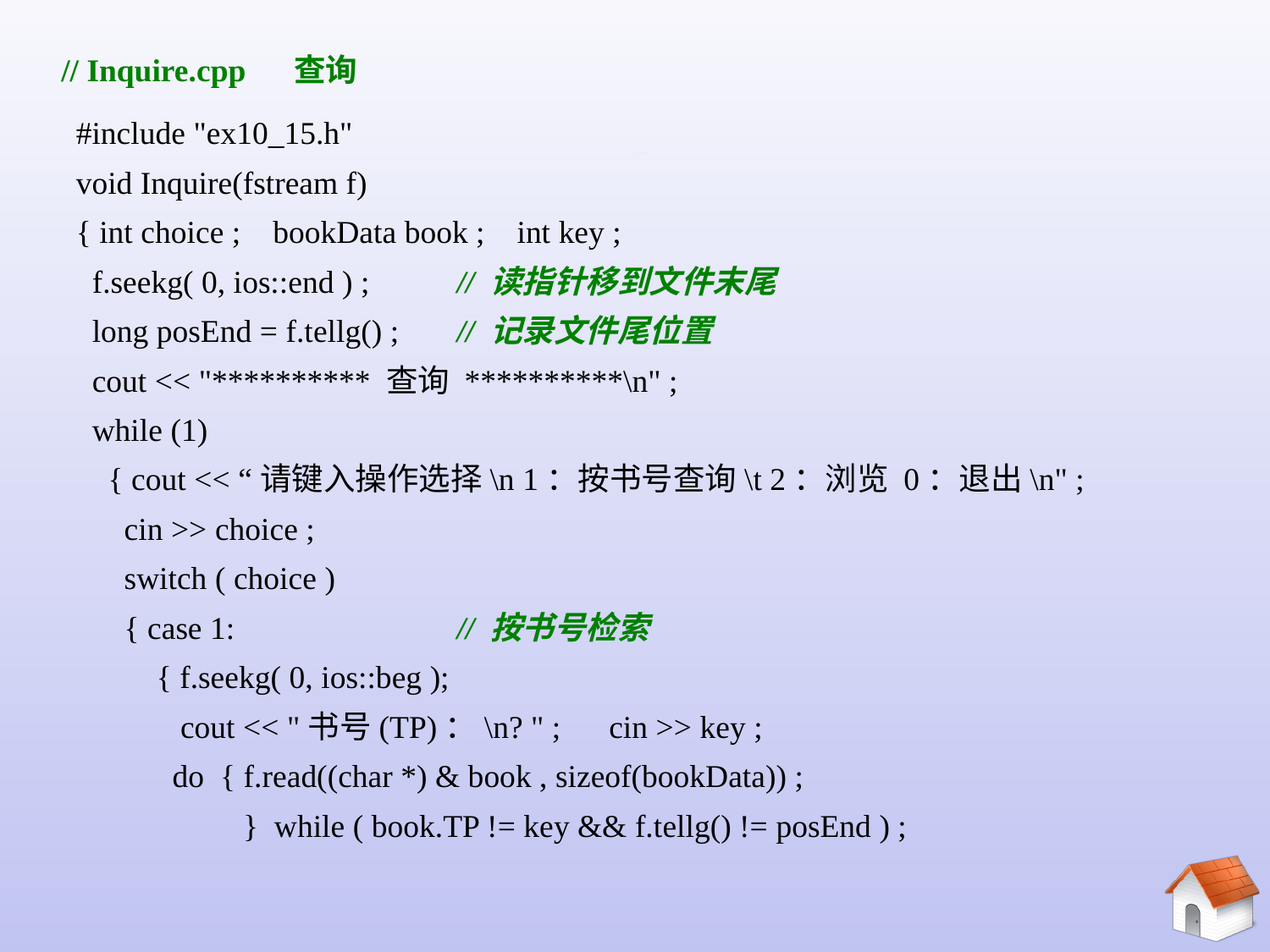

// Inquire.cpp     查询
# 10.5.4  二进制文件
#include "ex10_15.h"
void Inquire(fstream f)
{ int choice ;    bookData book ;    int key ;
  f.seekg( 0, ios::end ) ;	// 读指针移到文件末尾
  long posEnd = f.tellg() ;	// 记录文件尾位置
  cout << "********** 查询 **********\n" ;
  while (1)
    { cout << “请键入操作选择\n 1：按书号查询\t 2：浏览 0：退出\n" ;
      cin >> choice ;
      switch ( choice )
      { case 1:		// 按书号检索
          { f.seekg( 0, ios::beg );
             cout << "书号(TP)：\n? " ;      cin >> key ;
            do  { f.read((char *) & book , sizeof(bookData)) ;
	     }  while ( book.TP != key && f.tellg() != posEnd ) ;